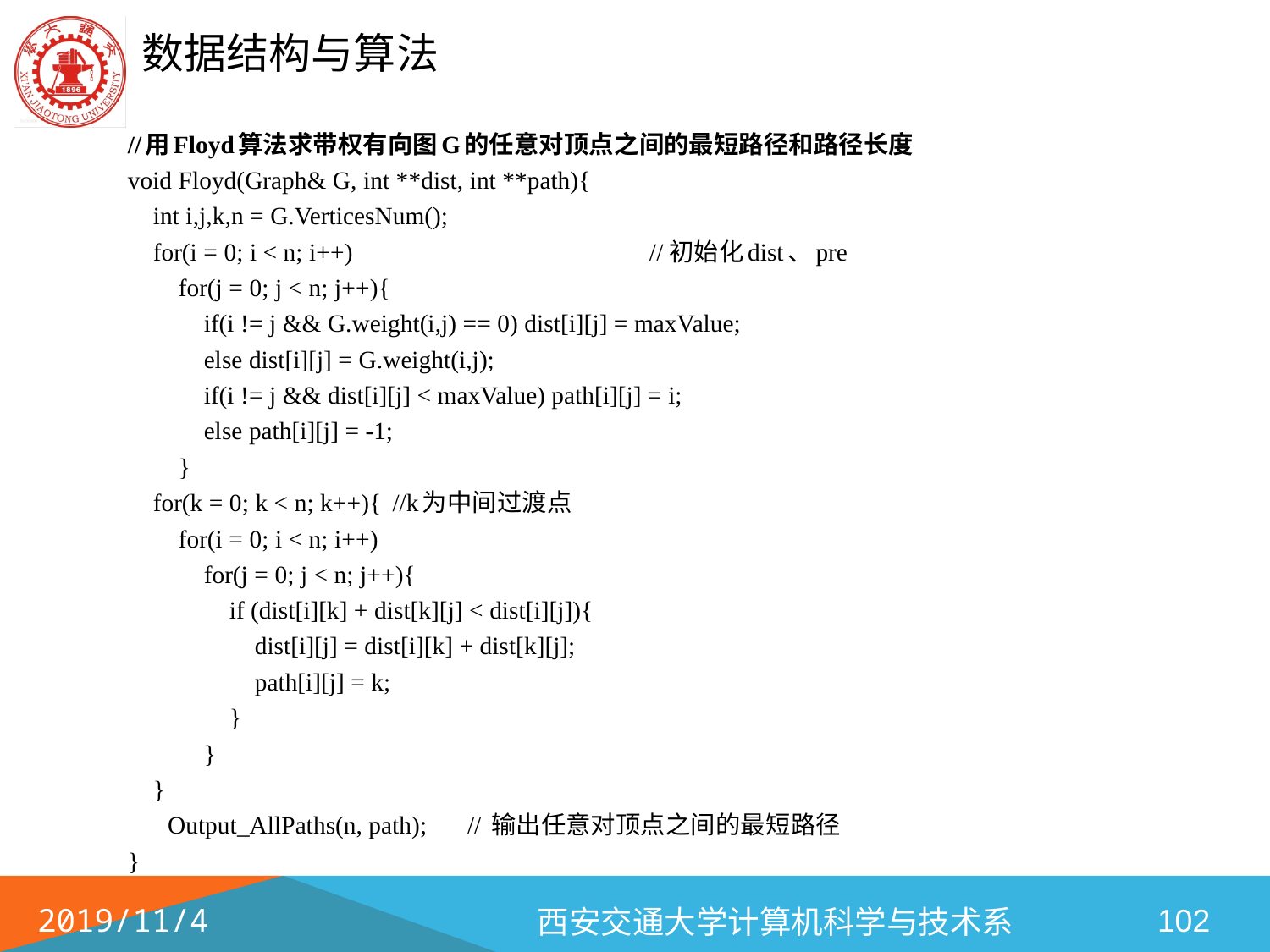

//用Floyd算法求带权有向图G的任意对顶点之间的最短路径和路径长度
void Floyd(Graph& G, int **dist, int **path){
    int i,j,k,n = G.VerticesNum();
    for(i = 0; i < n; i++)                                               //初始化dist、pre
        for(j = 0; j < n; j++){
            if(i != j && G.weight(i,j) == 0) dist[i][j] = maxValue;
            else dist[i][j] = G.weight(i,j);
            if(i != j && dist[i][j] < maxValue) path[i][j] = i;
            else path[i][j] = -1;
        }
    for(k = 0; k < n; k++){			//k为中间过渡点
        for(i = 0; i < n; i++)
            for(j = 0; j < n; j++){
                if (dist[i][k] + dist[k][j] < dist[i][j]){
                    dist[i][j] = dist[i][k] + dist[k][j];
                    path[i][j] = k;
                }
            }
    }
	Output_AllPaths(n, path);		// 输出任意对顶点之间的最短路径
}